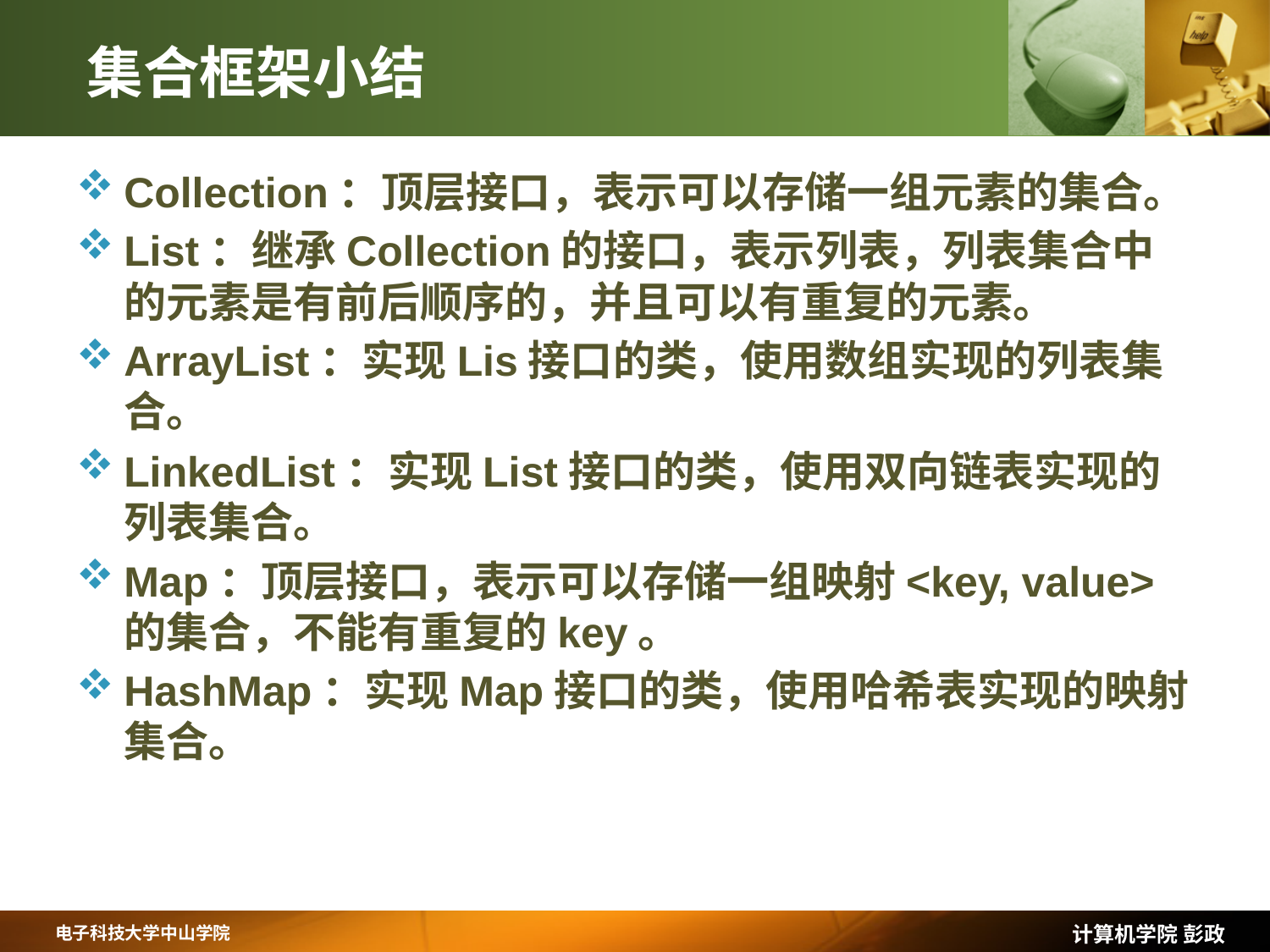

# 集合框架小结
Collection：顶层接口，表示可以存储一组元素的集合。
List：继承Collection的接口，表示列表，列表集合中的元素是有前后顺序的，并且可以有重复的元素。
ArrayList：实现Lis接口的类，使用数组实现的列表集合。
LinkedList：实现List接口的类，使用双向链表实现的列表集合。
Map：顶层接口，表示可以存储一组映射<key, value>的集合，不能有重复的key。
HashMap：实现Map接口的类，使用哈希表实现的映射集合。

计算机学院 彭政
电子科技大学中山学院